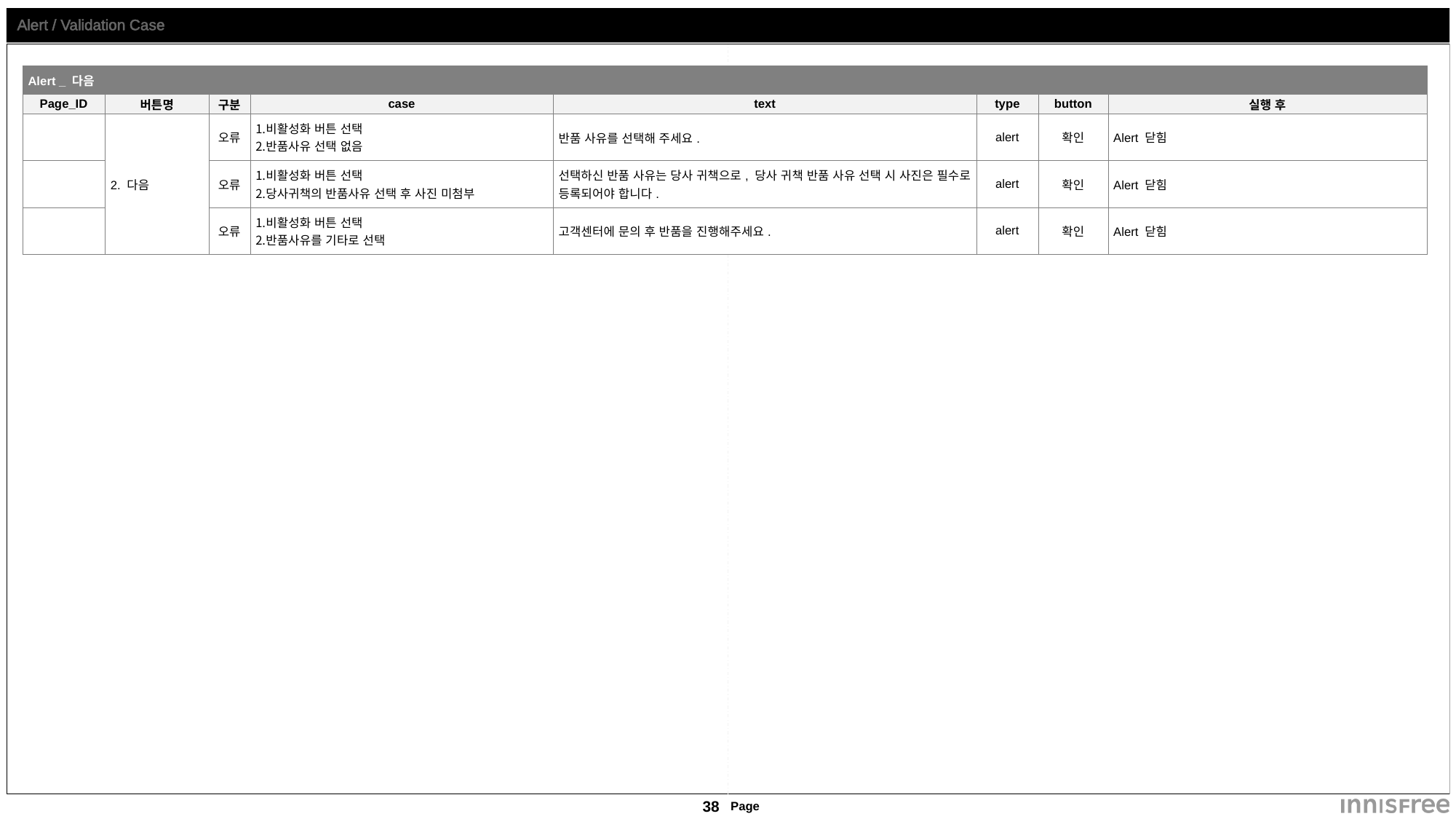

# Alert / Validation Case
| Alert \_ 다음 |  |  |  |  |  |  |  |
| --- | --- | --- | --- | --- | --- | --- | --- |
| Page\_ID | 버튼명 | 구분 | case | text | type | button | 실행 후 |
|  | 2. 다음 | 오류 | 비활성화 버튼 선택 반품사유 선택 없음 | 반품 사유를 선택해 주세요. | alert | 확인 | Alert 닫힘 |
|  |  | 오류 | 비활성화 버튼 선택 당사귀책의 반품사유 선택 후 사진 미첨부 | 선택하신 반품 사유는 당사 귀책으로, 당사 귀책 반품 사유 선택 시 사진은 필수로 등록되어야 합니다. | alert | 확인 | Alert 닫힘 |
|  |  | 오류 | 비활성화 버튼 선택 반품사유를 기타로 선택 | 고객센터에 문의 후 반품을 진행해주세요. | alert | 확인 | Alert 닫힘 |